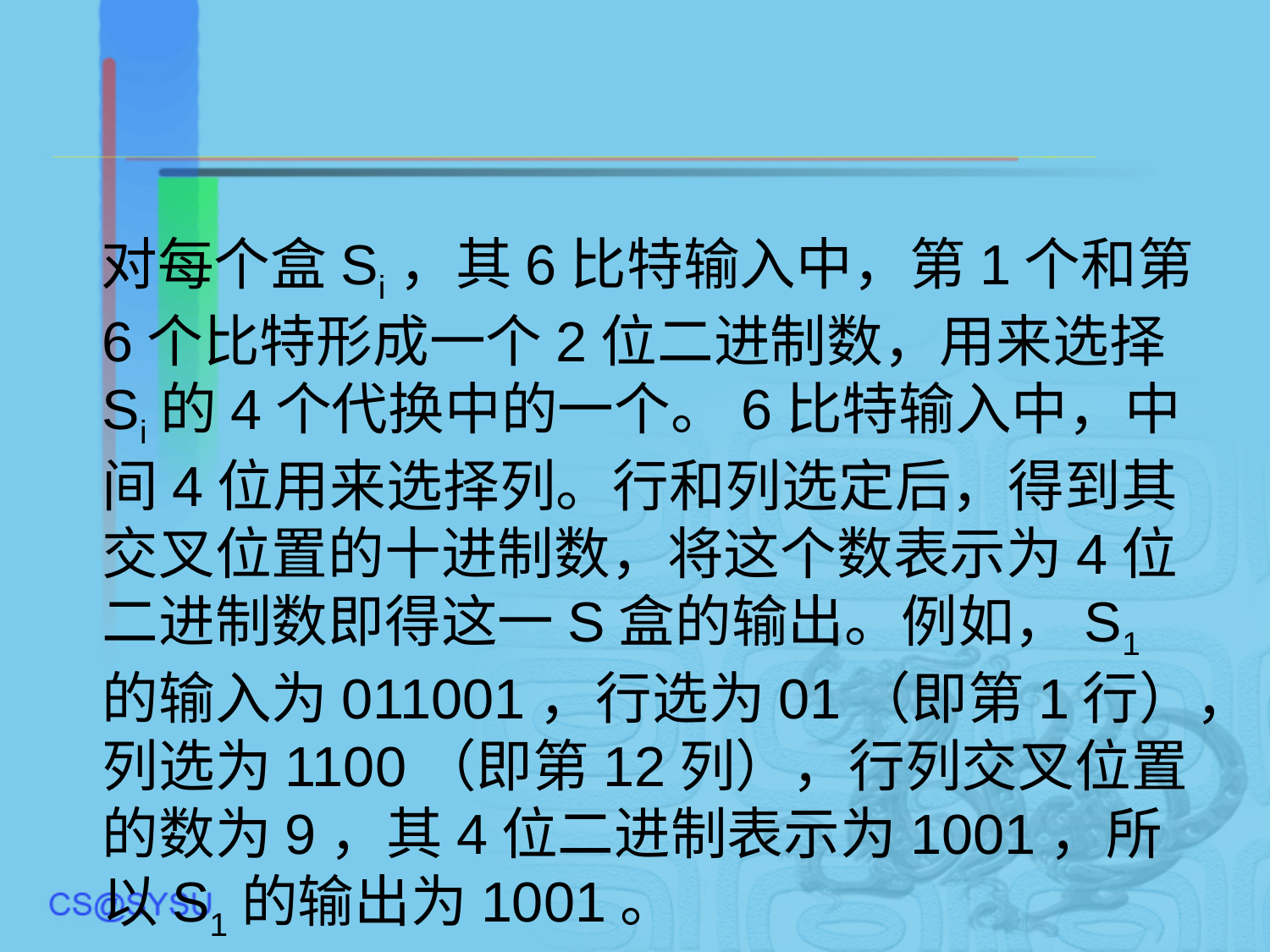

对每个盒Si，其6比特输入中，第1个和第6个比特形成一个2位二进制数，用来选择Si的4个代换中的一个。6比特输入中，中间4位用来选择列。行和列选定后，得到其交叉位置的十进制数，将这个数表示为4位二进制数即得这一S盒的输出。例如，S1 的输入为011001，行选为01（即第1行），列选为1100（即第12列），行列交叉位置的数为9，其4位二进制表示为1001，所以S1的输出为1001。